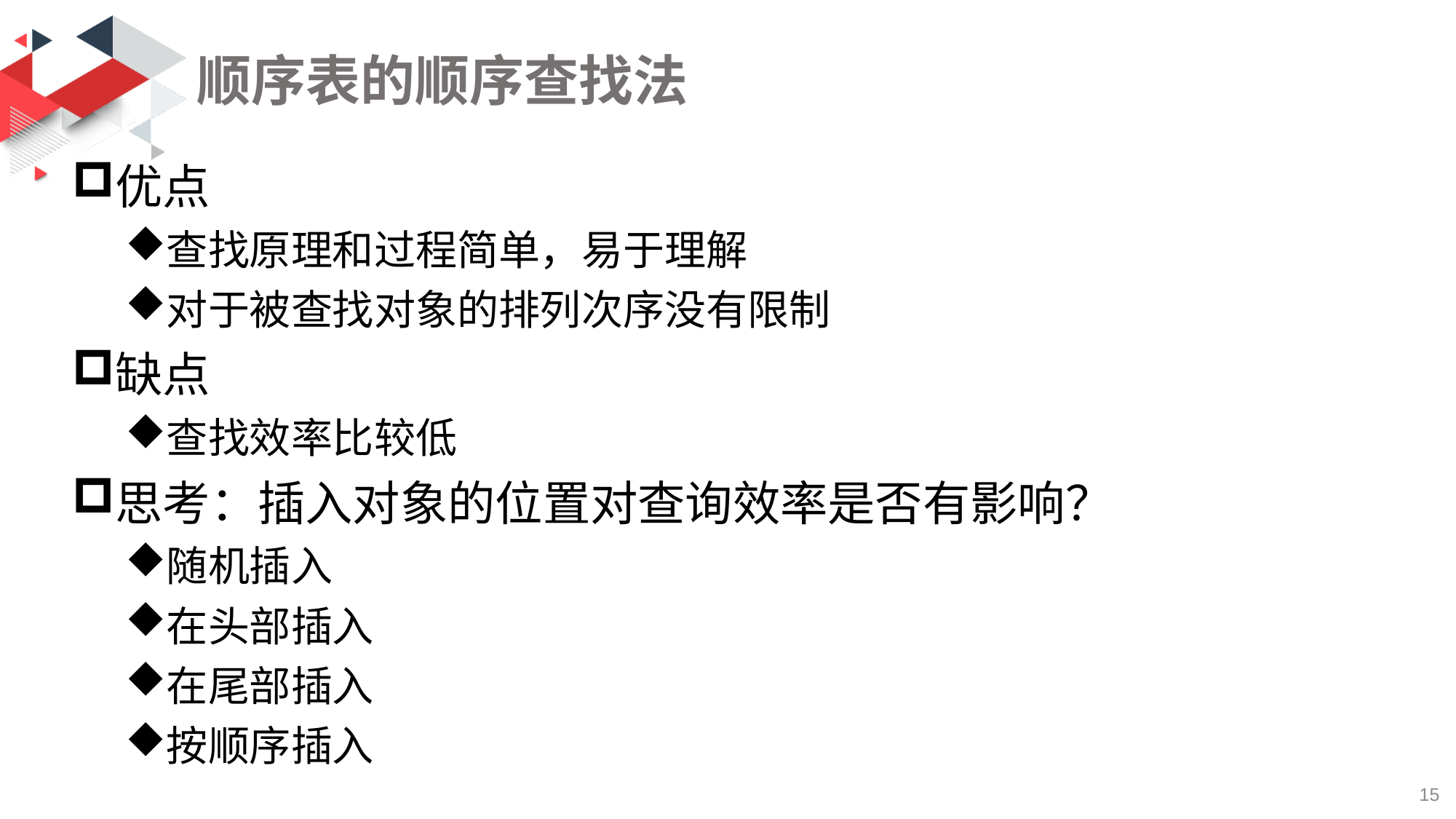

# 顺序表的顺序查找法
优点
查找原理和过程简单，易于理解
对于被查找对象的排列次序没有限制
缺点
查找效率比较低
思考：插入对象的位置对查询效率是否有影响？
随机插入
在头部插入
在尾部插入
按顺序插入

15